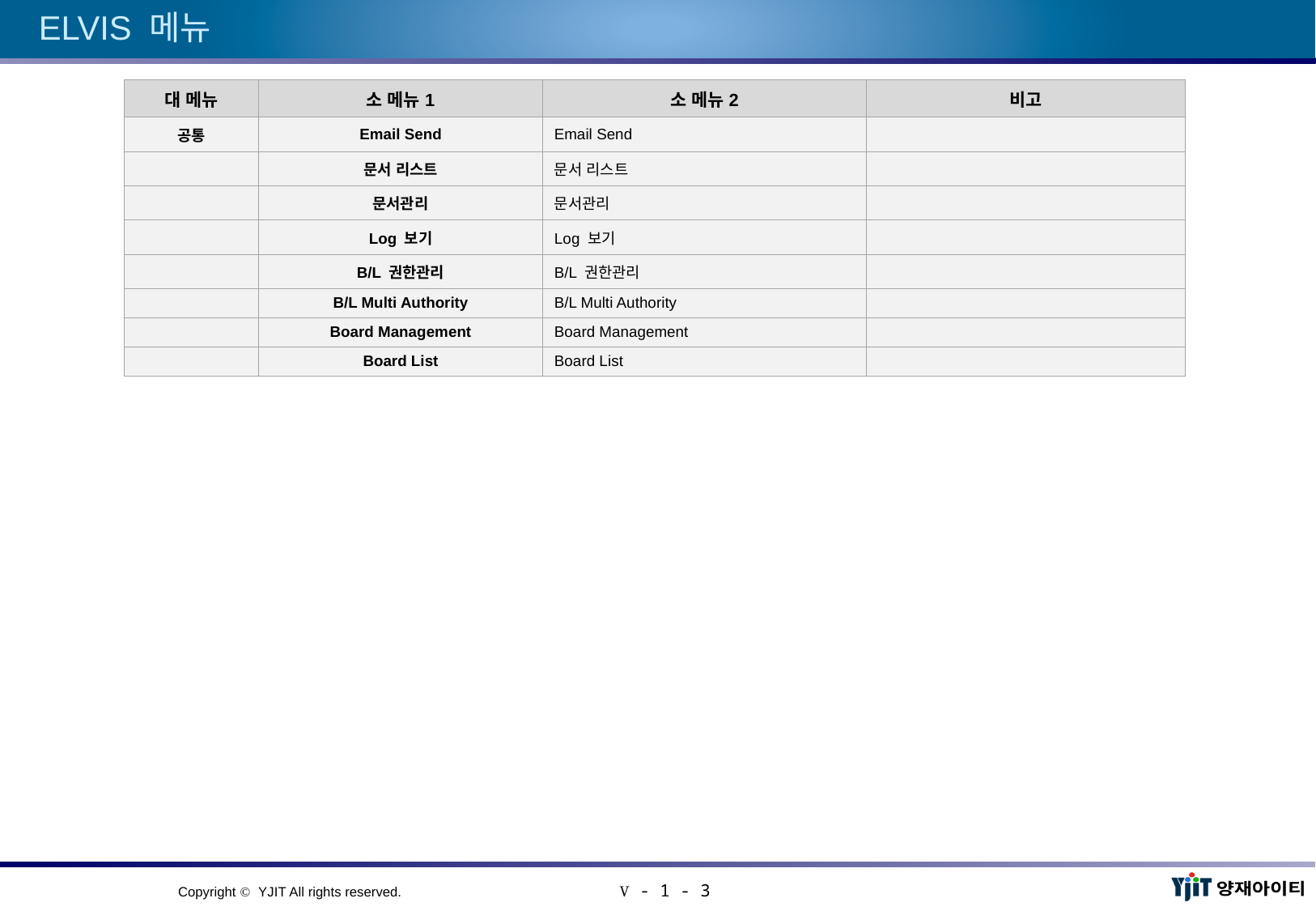

# ELVIS 메뉴
| 대 메뉴 | 소 메뉴1 | 소 메뉴2 | 비고 |
| --- | --- | --- | --- |
| 공통 | Email Send | Email Send |  |
|  | 문서 리스트 | 문서 리스트 |  |
|  | 문서관리 | 문서관리 |  |
|  | Log 보기 | Log 보기 |  |
|  | B/L 권한관리 | B/L 권한관리 |  |
|  | B/L Multi Authority | B/L Multi Authority |  |
|  | Board Management | Board Management |  |
|  | Board List | Board List |  |